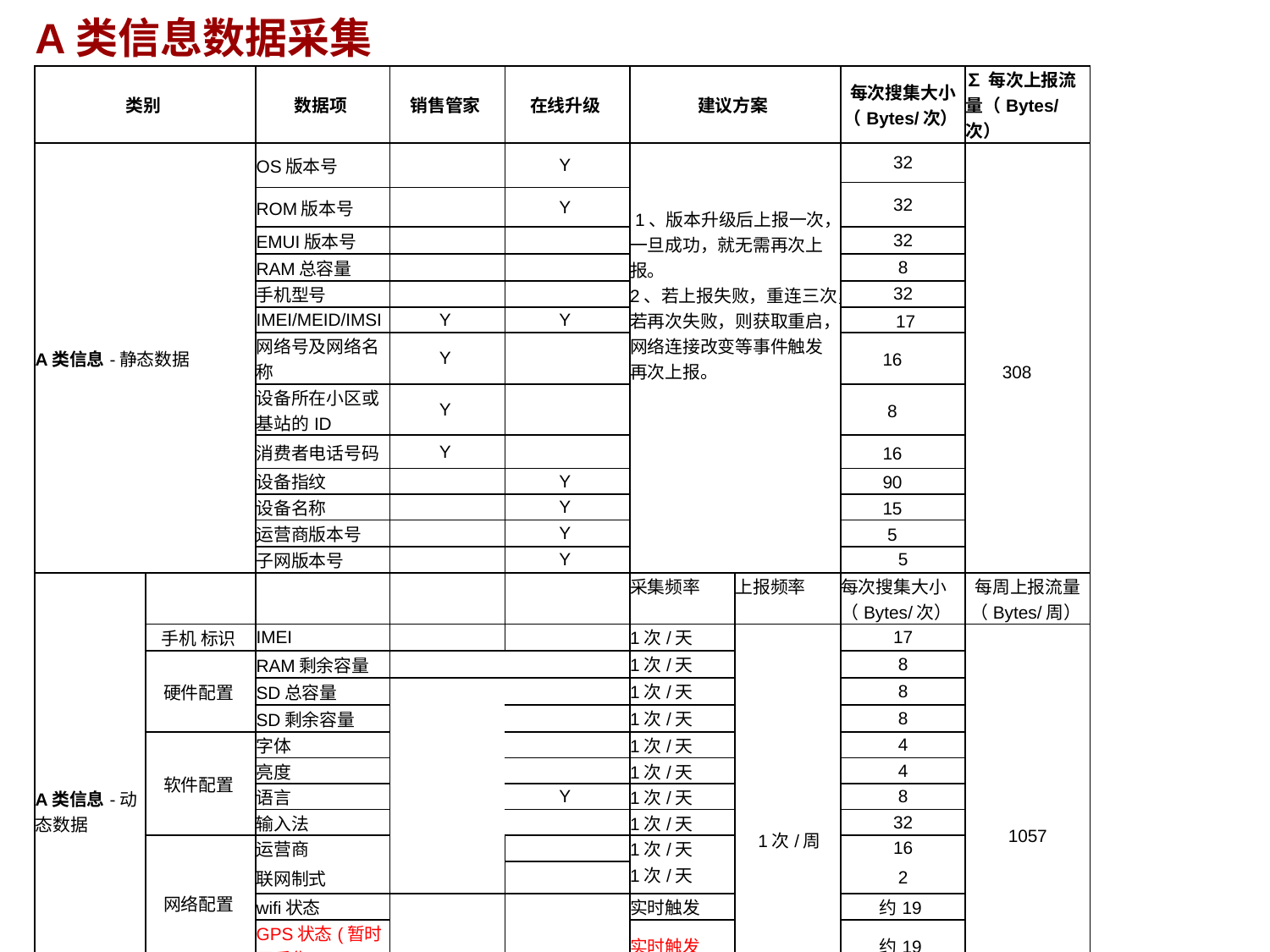

A类信息数据采集
| 类别 |  | 数据项 | 销售管家 | 在线升级 | 建议方案 |  | 每次搜集大小（Bytes/次） | ∑每次上报流量（Bytes/次） |
| --- | --- | --- | --- | --- | --- | --- | --- | --- |
| A类信息-静态数据 |  | OS版本号 |  | Y | 1、版本升级后上报一次，一旦成功，就无需再次上报。 2、若上报失败，重连三次，若再次失败，则获取重启，网络连接改变等事件触发再次上报。 |  | 32 | 308 |
|  |  |  |  |  |  |  | 32 |  |
|  |  | ROM版本号 |  | Y |  |  |  |  |
|  |  | EMUI版本号 |  |  |  |  | 32 |  |
|  |  | RAM总容量 |  |  |  |  | 8 |  |
|  |  | 手机型号 |  |  |  |  | 32 |  |
|  |  | IMEI/MEID/IMSI | Y | Y |  |  | 17 |  |
|  |  | 网络号及网络名称 | Y |  |  |  | 16 |  |
|  |  | 设备所在小区或基站的ID | Y |  |  |  | 8 |  |
|  |  | 消费者电话号码 | Y |  |  |  | 16 |  |
|  |  | 设备指纹 |  | Y |  |  | 90 |  |
|  |  | 设备名称 |  | Y |  |  | 15 |  |
|  |  | 运营商版本号 |  | Y |  |  | 5 |  |
|  |  | 子网版本号 |  | Y |  |  | 5 |  |
| A类信息-动态数据 |  |  |  |  | 采集频率 | 上报频率 | 每次搜集大小（Bytes/次） | 每周上报流量（Bytes/周） |
|  | 手机 标识 | IMEI |  |  | 1次/天 | 1次/周 | 17 | 1057 |
|  | 硬件配置 | RAM剩余容量 |  |  | 1次/天 |  | 8 |  |
|  |  | SD总容量 |  |  | 1次/天 |  | 8 |  |
|  |  | SD剩余容量 |  |  | 1次/天 |  | 8 |  |
|  | 软件配置 | 字体 |  |  | 1次/天 |  | 4 |  |
|  |  | 亮度 |  |  | 1次/天 |  | 4 |  |
|  |  | 语言 |  | Y | 1次/天 |  | 8 |  |
|  |  | 输入法 |  |  | 1次/天 |  | 32 |  |
|  | 网络配置 | 运营商 |  |  | 1次/天 |  | 16 |  |
|  |  | 联网制式 |  |  | 1次/天 |  | 2 |  |
|  |  |  |  |  |  |  |  |  |
|  |  | wifi状态 |  |  | 实时触发 |  | 约19 |  |
|  |  | GPS状态(暂时不采集) |  |  | 实时触发 |  | 约19 |  |
|  | 系统使用 | 关闭手机 |  |  | 实时触发 |  | 约2 |  |
|  |  | 充电状态 |  |  | 实时触发 |  | 约2 |  |
|  |  | 打开手机 |  |  | 实时触发 |  | 约2 |  |